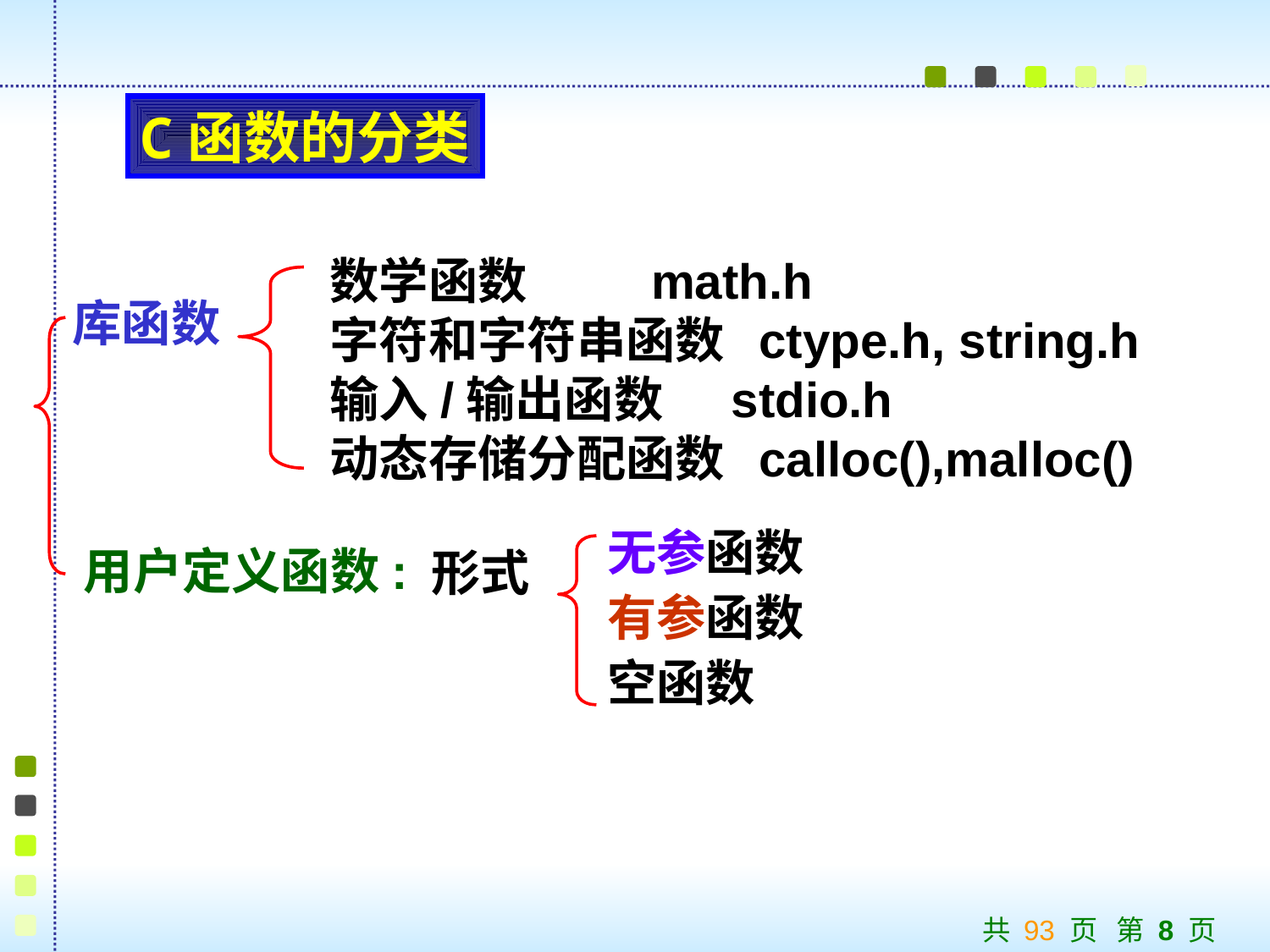

C函数的分类
数学函数          math.h
字符和字符串函数  ctype.h, string.h
输入/输出函数     stdio.h
动态存储分配函数  calloc(),malloc()

库函数

用户定义函数:
无参函数
有参函数
空函数
形式

共 93 页   第 8 页